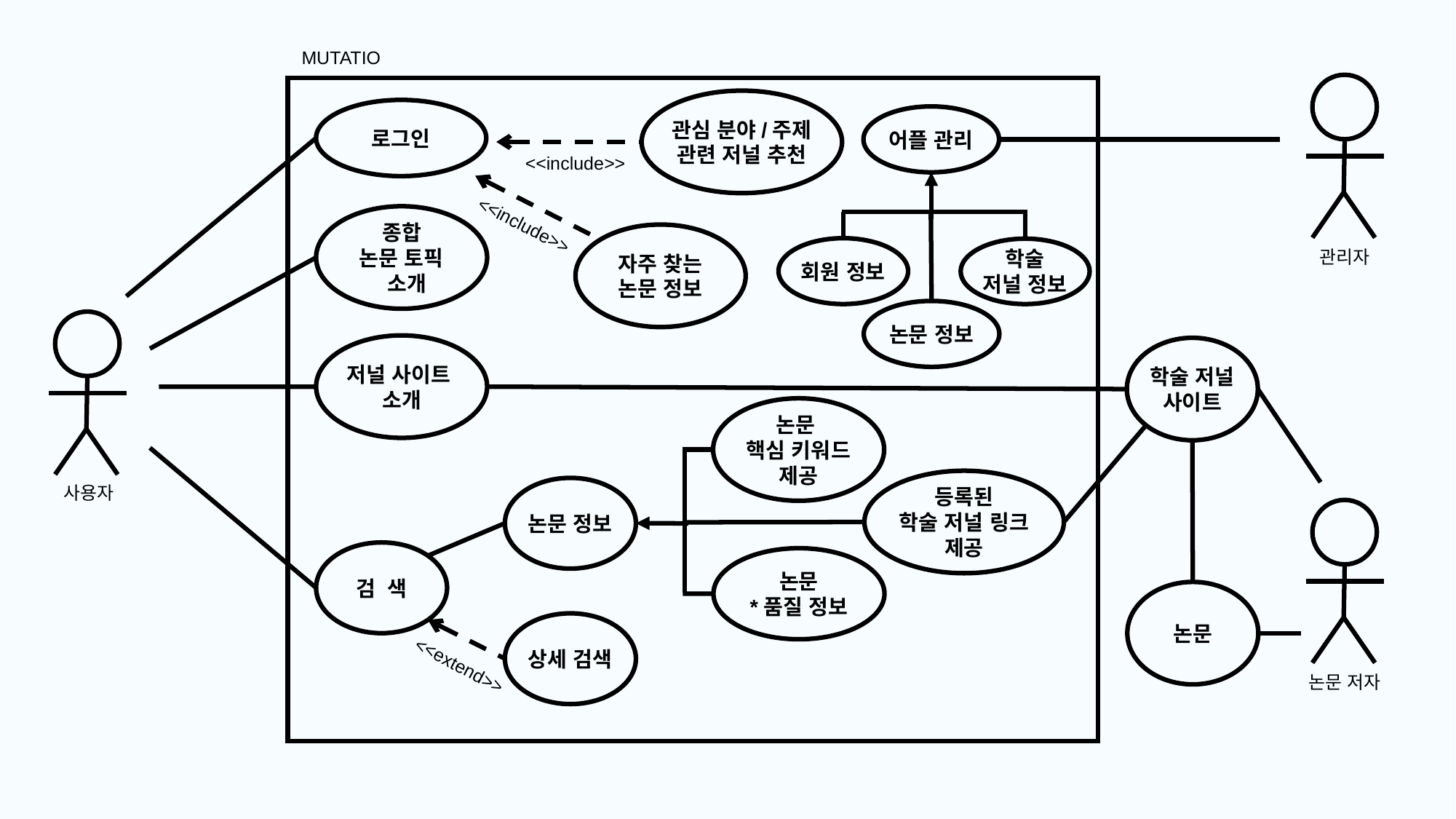

MUTATIO

관심 분야/주제
관련 저널 추천
로그인
어플 관리
<<include>>
종합
논문 토픽
 소개
<<include>>
자주 찾는
논문 정보
회원 정보
학술
저널 정보
관리자
논문 정보

저널 사이트
소개
학술 저널
사이트
논문
핵심 키워드
제공
등록된
학술 저널 링크
제공
사용자
논문 정보

검  색
논문
*품질 정보
논문
상세 검색
<<extend>>
논문 저자